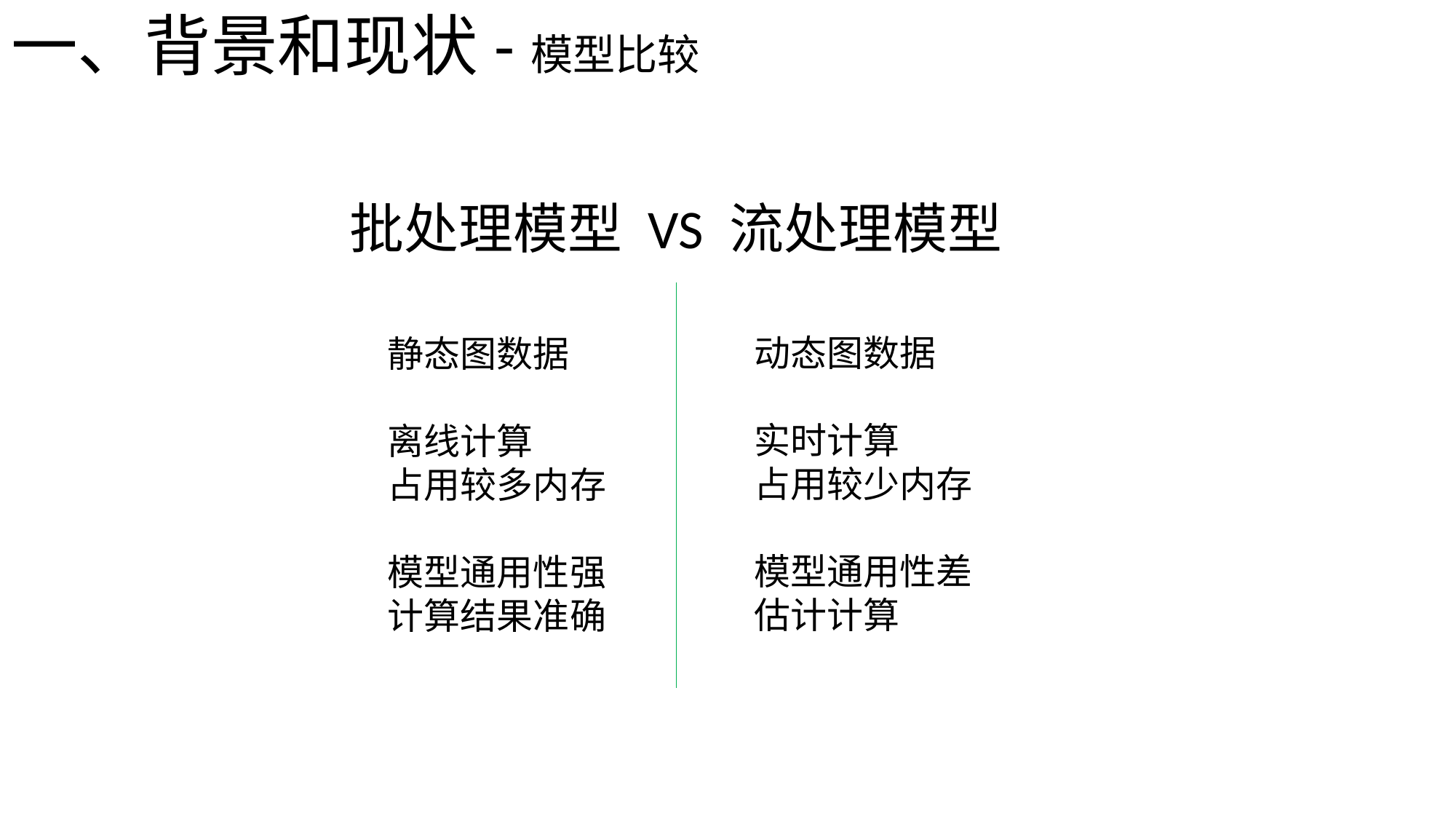

# 一、背景和现状-模型比较
批处理模型 VS 流处理模型
动态图数据

实时计算
占用较少内存

模型通用性差
估计计算
静态图数据

离线计算
占用较多内存

模型通用性强
计算结果准确